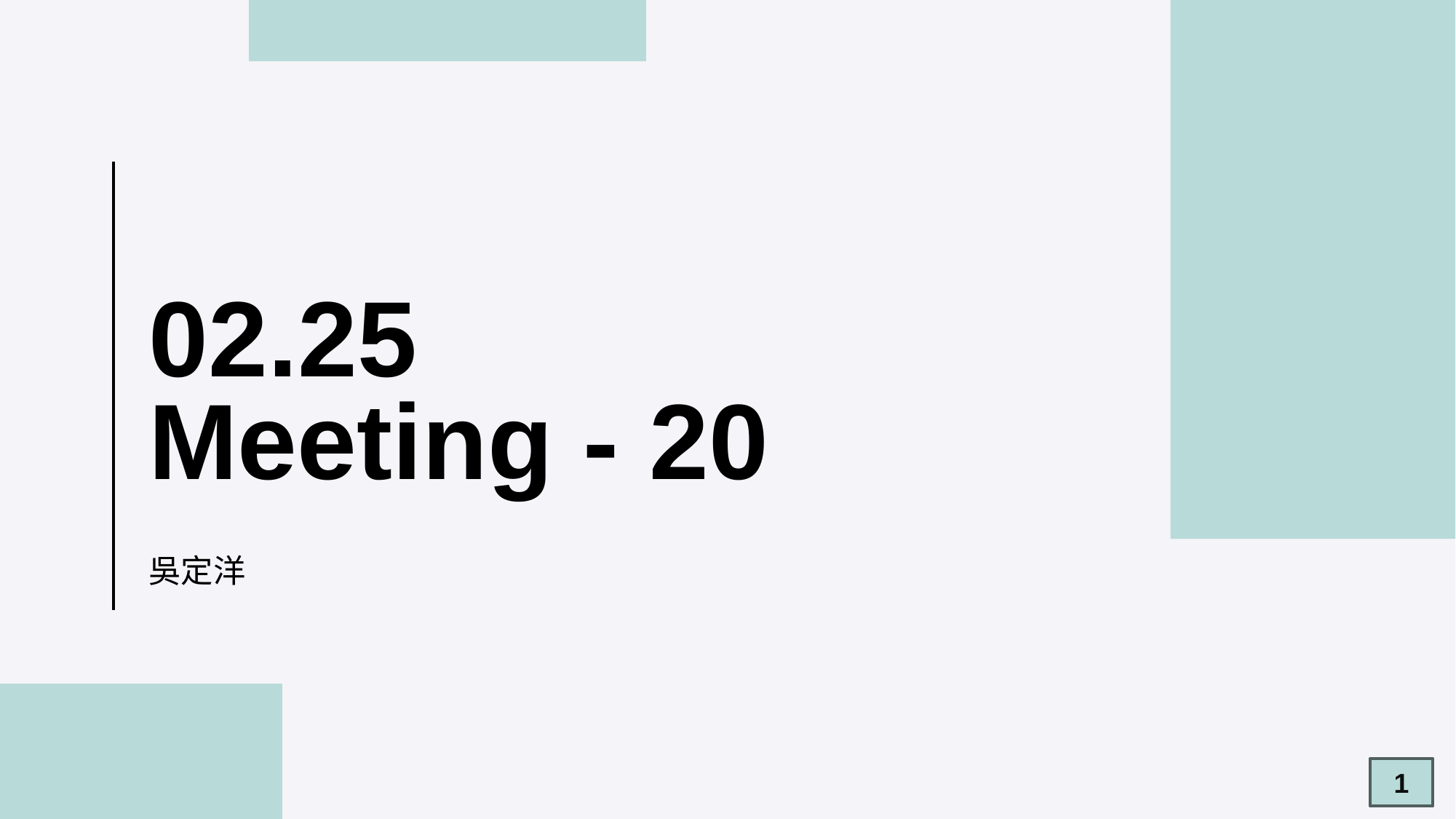

# 02.25 Meeting - 20
吳定洋

1